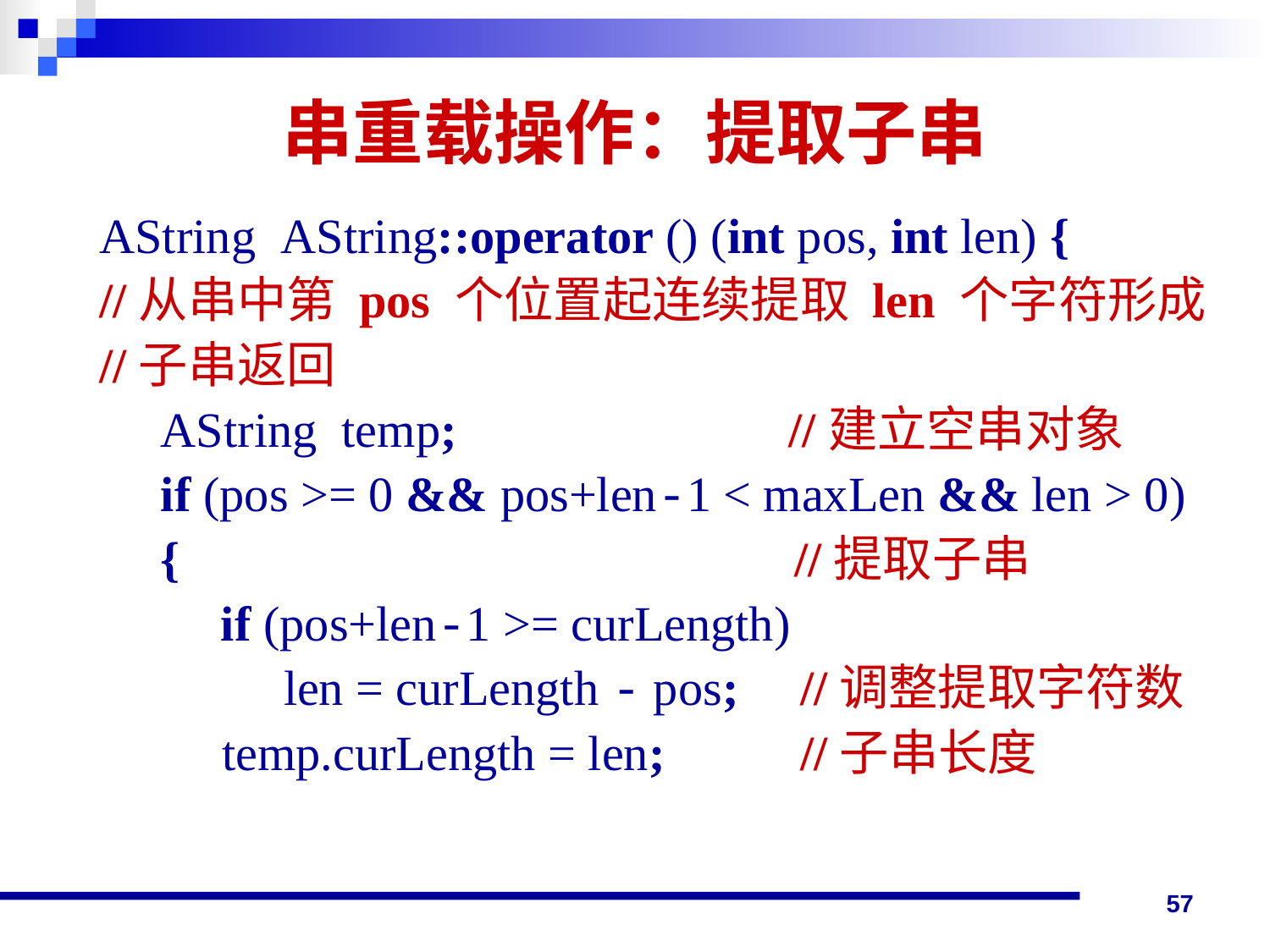

# 串重载操作：提取子串
AString  AString::operator () (int pos, int len) {
//从串中第 pos 个位置起连续提取 len 个字符形成
//子串返回
     AString  temp;                           //建立空串对象
     if (pos >= 0 && pos+len-1 < maxLen && len > 0)
     {                                                  //提取子串
	      if (pos+len-1 >= curLength)
               len = curLength - pos;     //调整提取字符数
          temp.curLength = len;           //子串长度
57